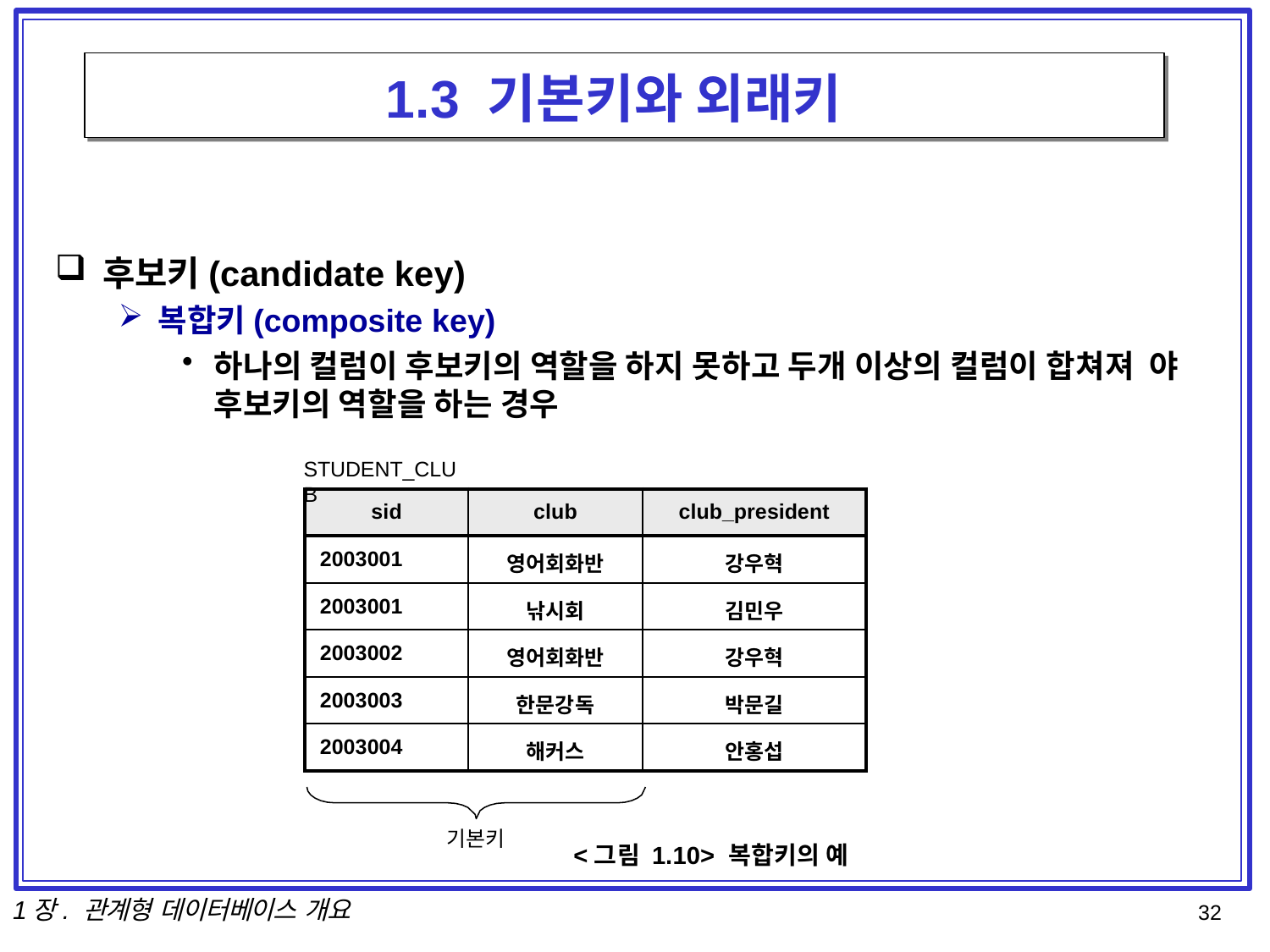

# 1.3 기본키와 외래키
후보키(candidate key)
복합키(composite key)
하나의 컬럼이 후보키의 역할을 하지 못하고 두개 이상의 컬럼이 합쳐져  야 후보키의 역할을 하는 경우
STUDENT_CLUB
| sid | club | club\_president |
| --- | --- | --- |
| 2003001 | 영어회화반 | 강우혁 |
| 2003001 | 낚시회 | 김민우 |
| 2003002 | 영어회화반 | 강우혁 |
| 2003003 | 한문강독 | 박문길 |
| 2003004 | 해커스 | 안홍섭 |

기본키
<그림 1.10> 복합키의 예
1장. 관계형 데이터베이스 개요
32